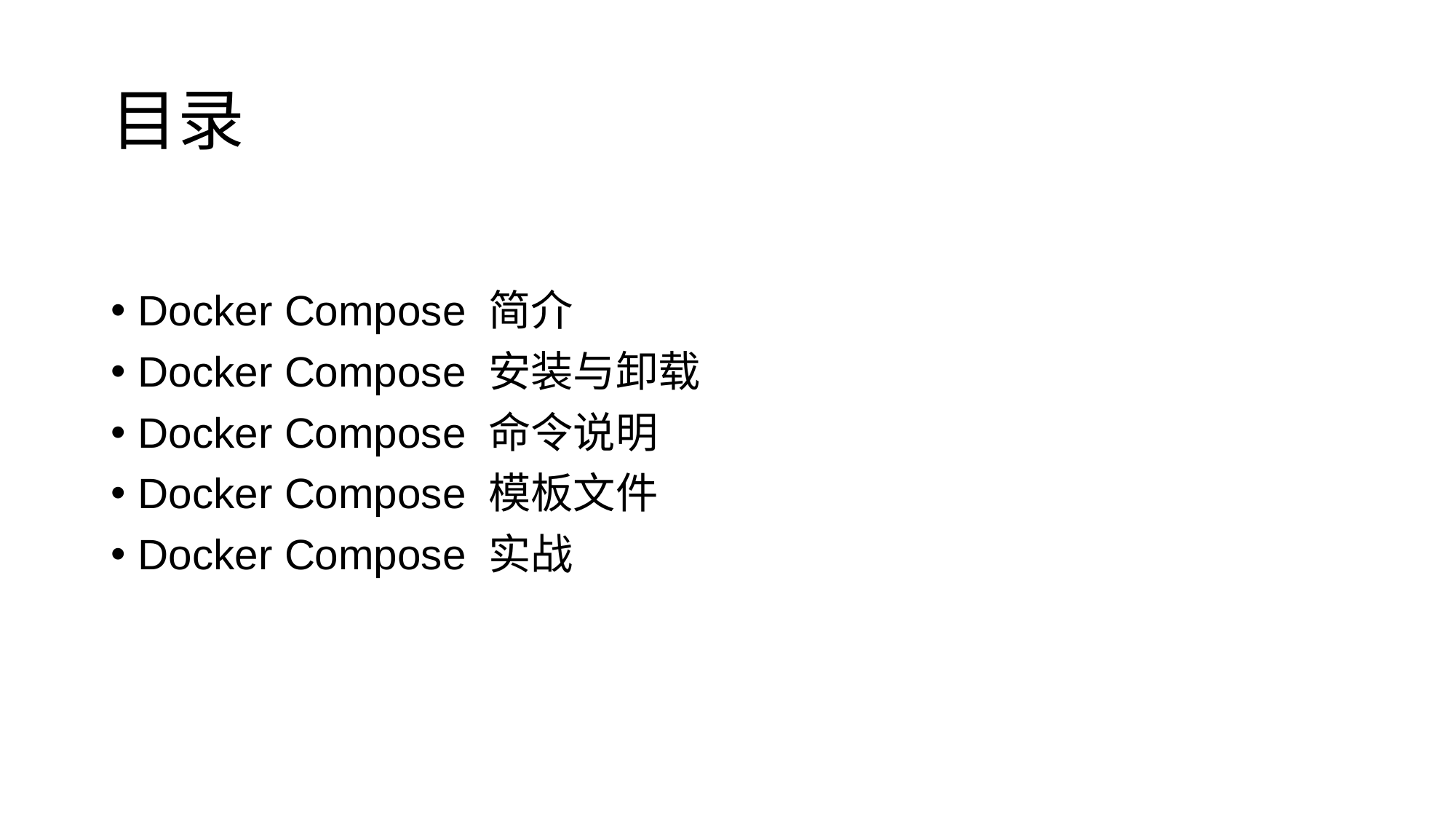

# 目录

Docker Compose 简介
Docker Compose 安装与卸载
Docker Compose 命令说明
Docker Compose 模板文件
Docker Compose 实战